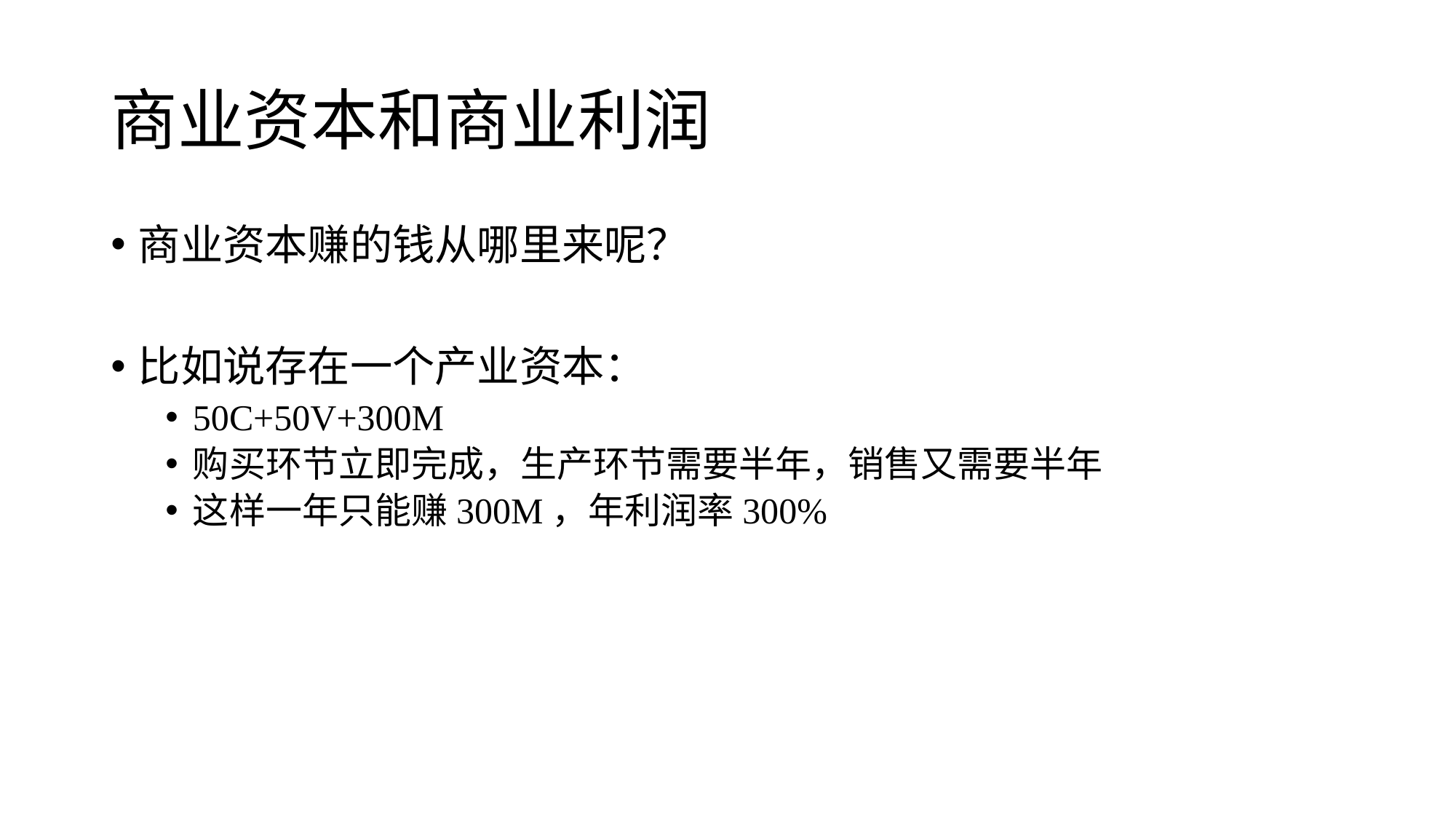

# 商业资本和商业利润
商业资本赚的钱从哪里来呢？

比如说存在一个产业资本：
50C+50V+300M
购买环节立即完成，生产环节需要半年，销售又需要半年
这样一年只能赚300M，年利润率300%